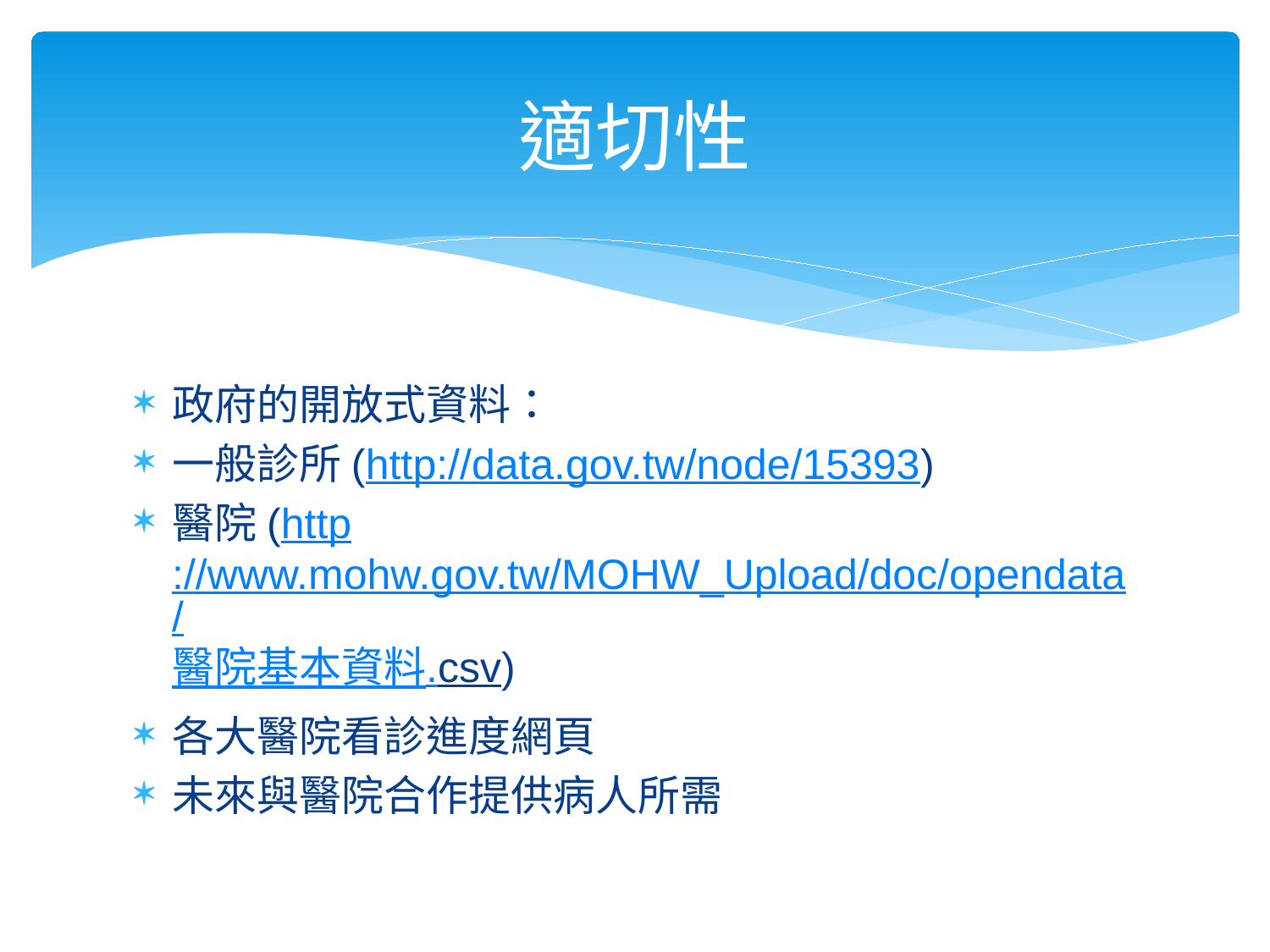

# 適切性
政府的開放式資料：
一般診所(http://data.gov.tw/node/15393)
醫院(http://www.mohw.gov.tw/MOHW_Upload/doc/opendata/醫院基本資料.csv)
各大醫院看診進度網頁
未來與醫院合作提供病人所需